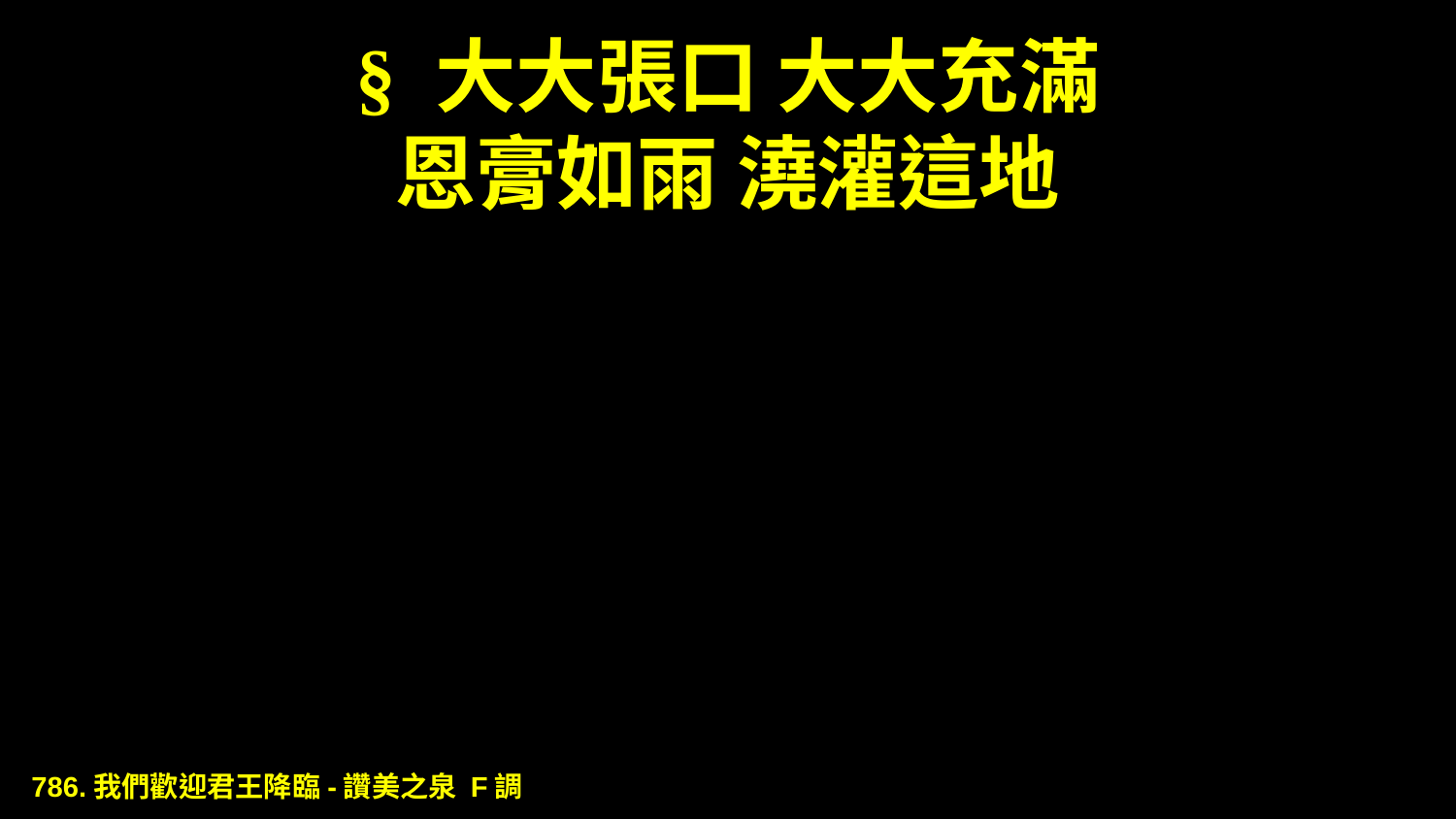

# § 大大張口 大大充滿 恩膏如雨 澆灌這地
786.我們歡迎君王降臨-讚美之泉 F調